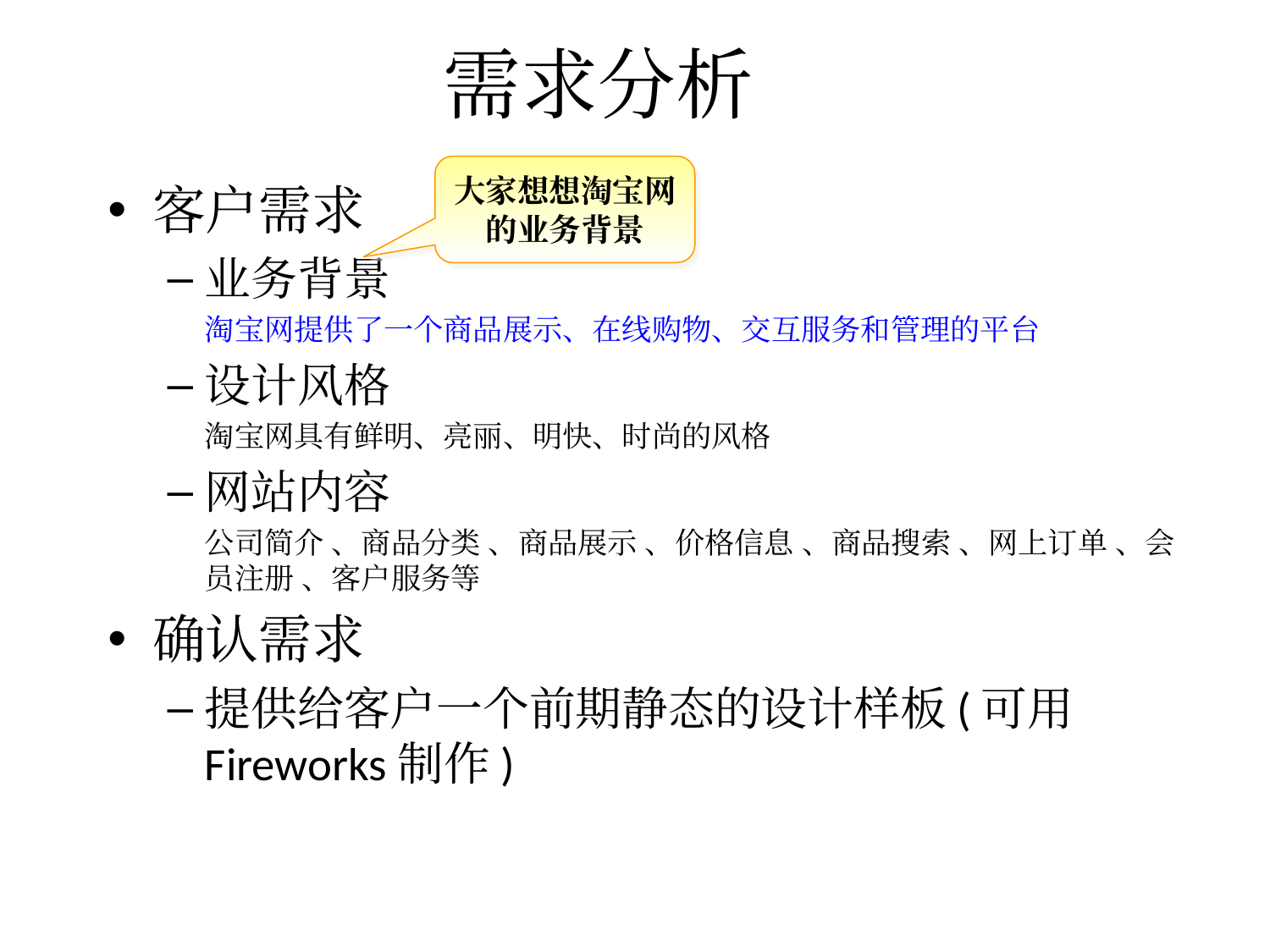

# 需求分析
大家想想淘宝网的业务背景
客户需求
业务背景
	淘宝网提供了一个商品展示、在线购物、交互服务和管理的平台
设计风格
	淘宝网具有鲜明、亮丽、明快、时尚的风格
网站内容
	公司简介 、商品分类 、商品展示 、价格信息 、商品搜索 、网上订单 、会员注册 、客户服务等
确认需求
提供给客户一个前期静态的设计样板(可用Fireworks制作)